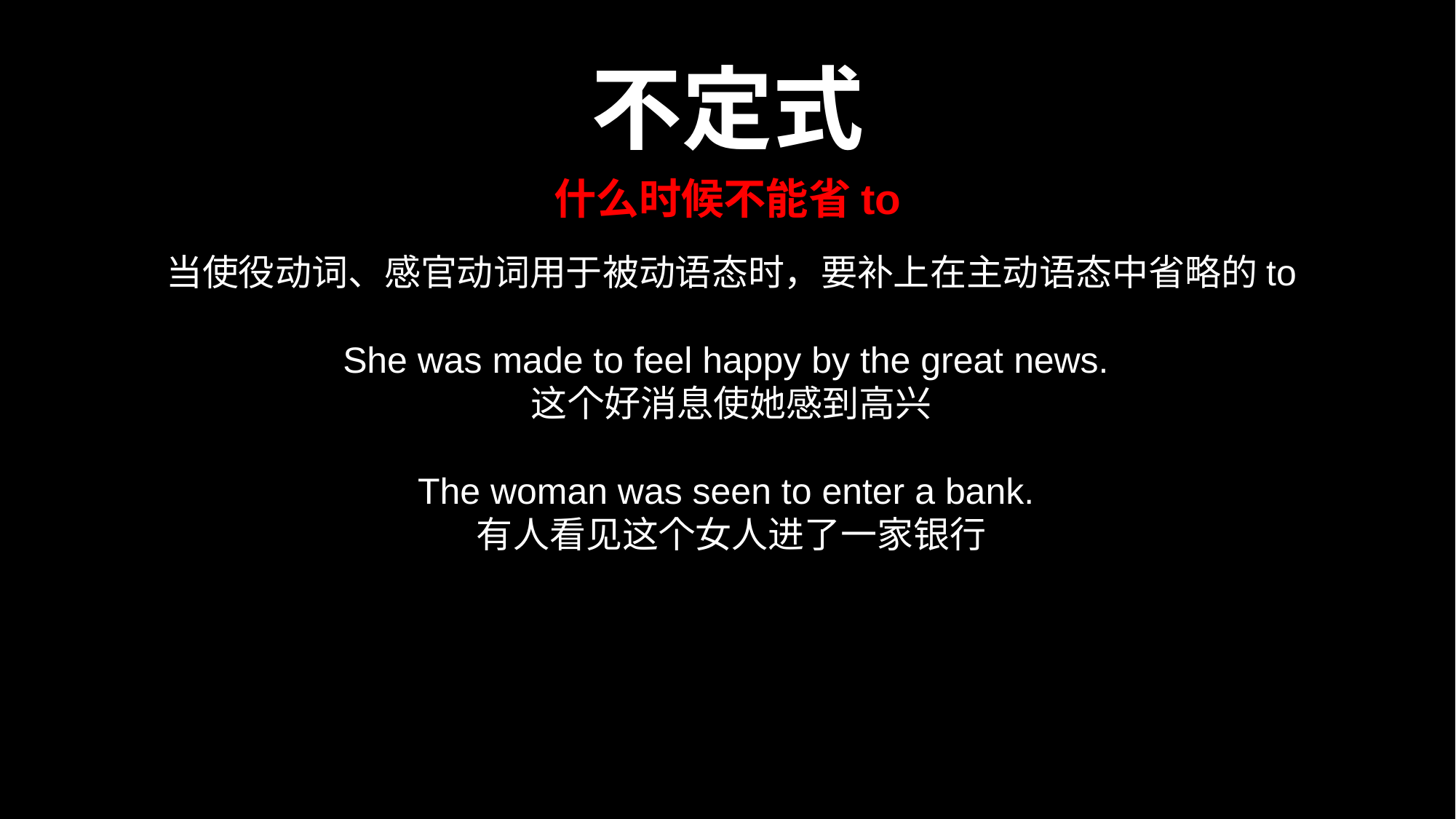

不定式
什么时候不能省to
当使役动词、感官动词用于被动语态时，要补上在主动语态中省略的to

She was made to feel happy by the great news.
这个好消息使她感到高兴

The woman was seen to enter a bank.
有人看见这个女人进了一家银行